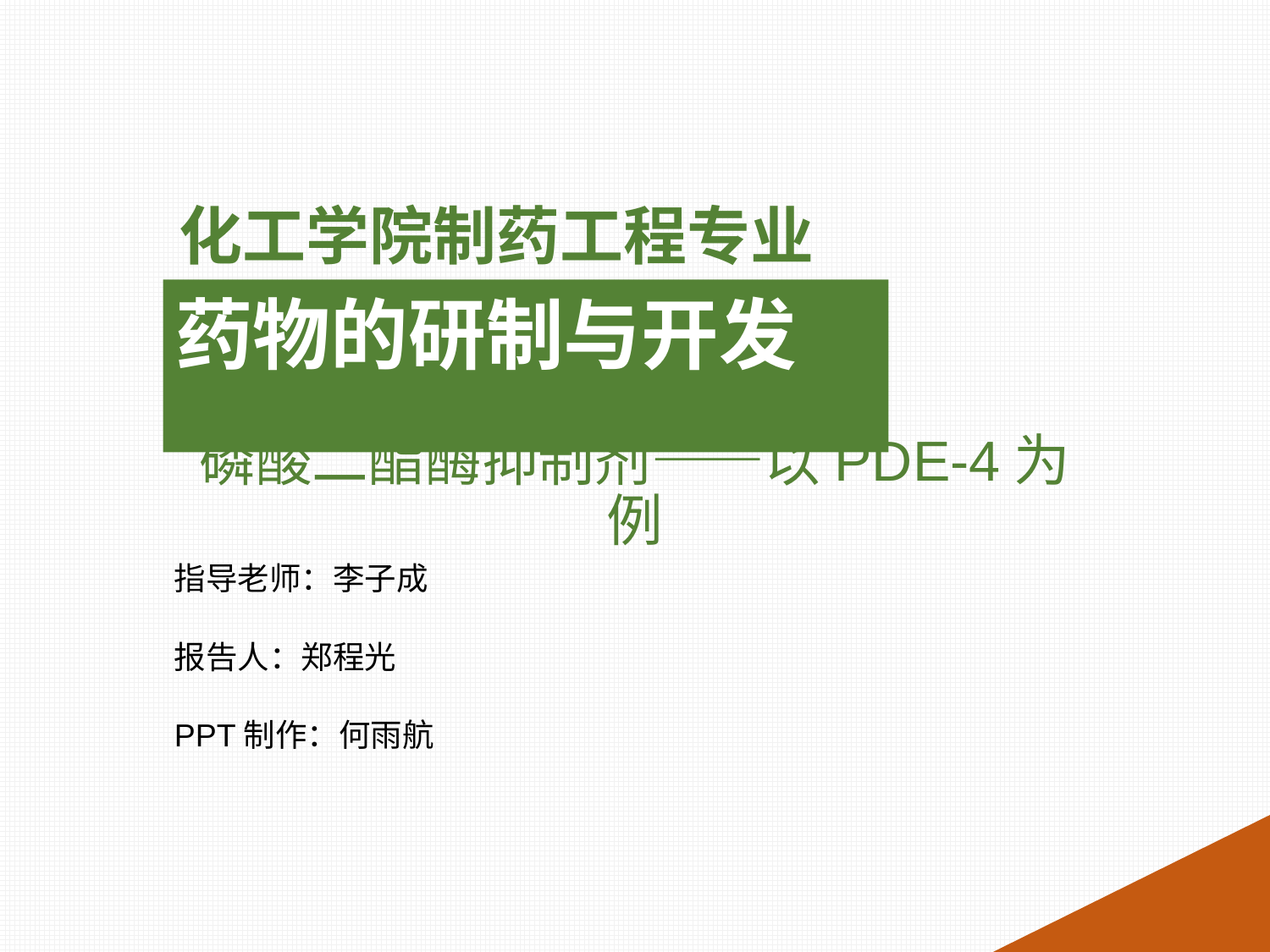

化工学院制药工程专业
药物的研制与开发
# 磷酸二酯酶抑制剂——以PDE-4为例
指导老师：李子成
报告人：郑程光
PPT制作：何雨航